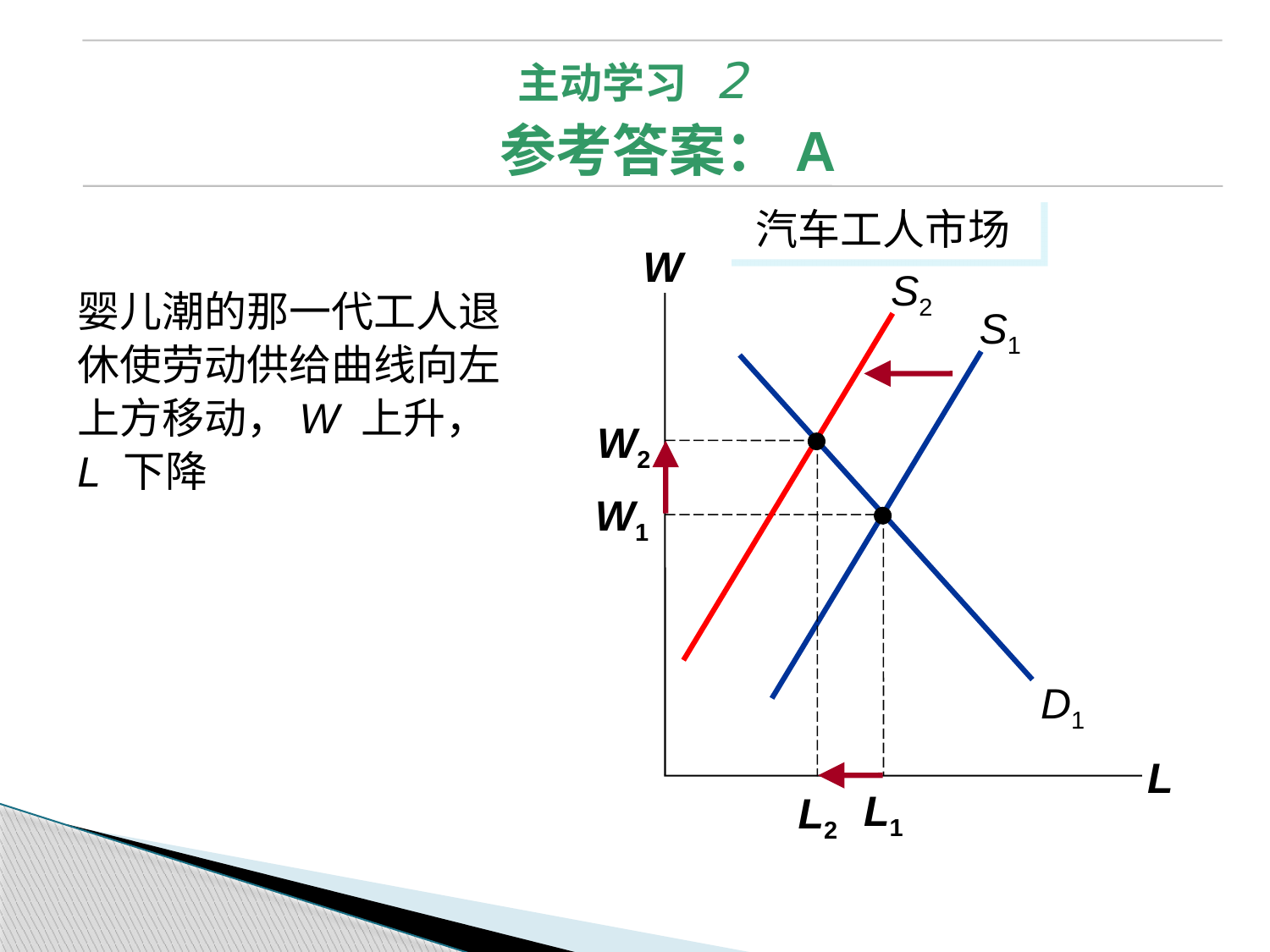

主动学习  2
 参考答案：A
汽车工人市场
W

L
S2

婴儿潮的那一代工人退休使劳动供给曲线向左上方移动，W 上升， L 下降
S1

D1

W2

L2

W1

L1